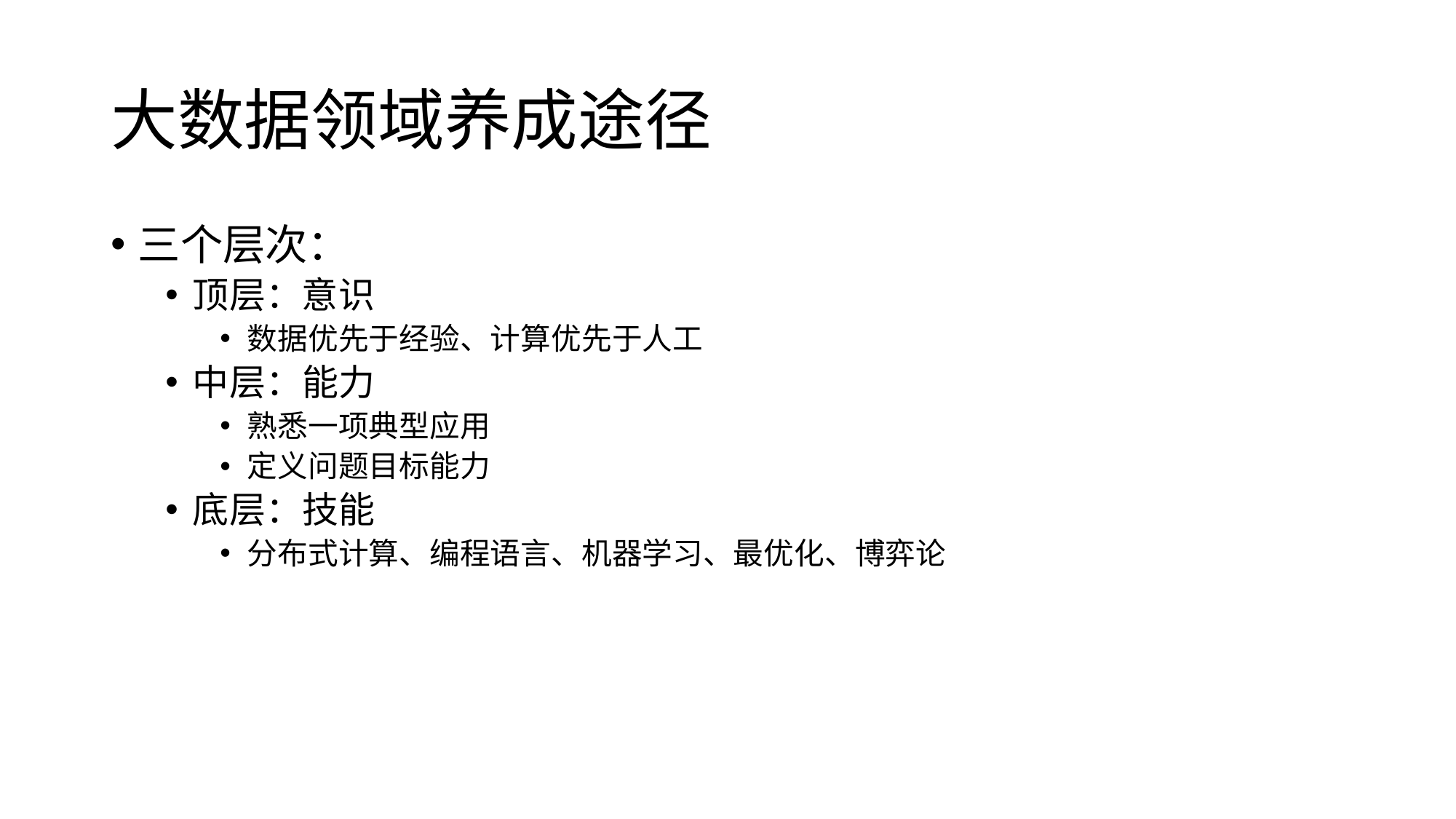

# 大数据领域养成途径
三个层次：
顶层：意识
数据优先于经验、计算优先于人工
中层：能力
熟悉一项典型应用
定义问题目标能力
底层：技能
分布式计算、编程语言、机器学习、最优化、博弈论